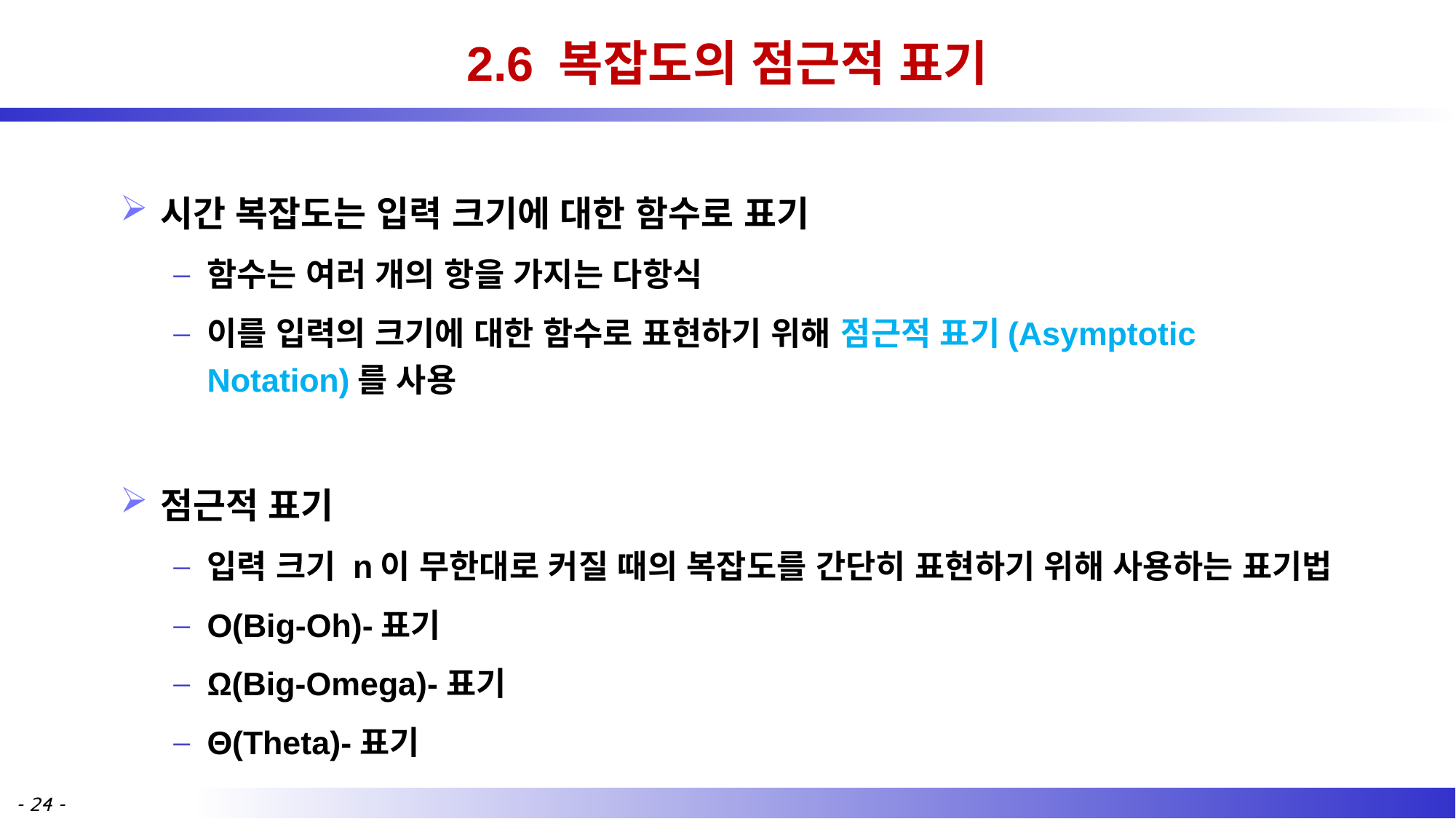

# 2.6 복잡도의 점근적 표기
시간 복잡도는 입력 크기에 대한 함수로 표기
함수는 여러 개의 항을 가지는 다항식
이를 입력의 크기에 대한 함수로 표현하기 위해 점근적 표기(Asymptotic Notation)를 사용

점근적 표기
입력 크기 n이 무한대로 커질 때의 복잡도를 간단히 표현하기 위해 사용하는 표기법
Ο(Big-Oh)-표기
Ω(Big-Omega)-표기
Θ(Theta)-표기
- 24 -